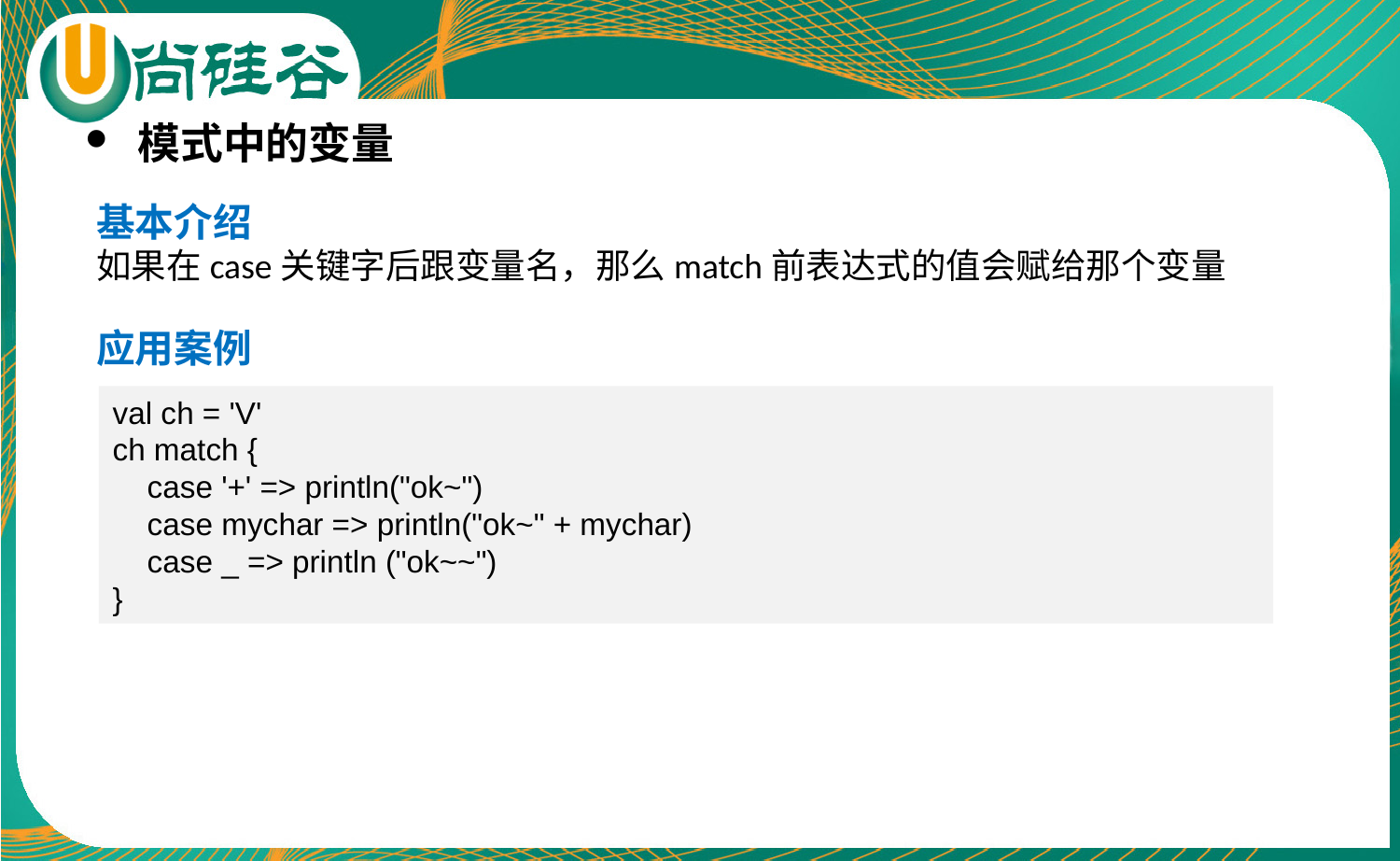

模式中的变量

基本介绍
如果在case关键字后跟变量名，那么match前表达式的值会赋给那个变量

应用案例

val ch = 'V'
ch match {
    case '+' => println("ok~")
    case mychar => println("ok~" + mychar)
    case _ => println ("ok~~")
}